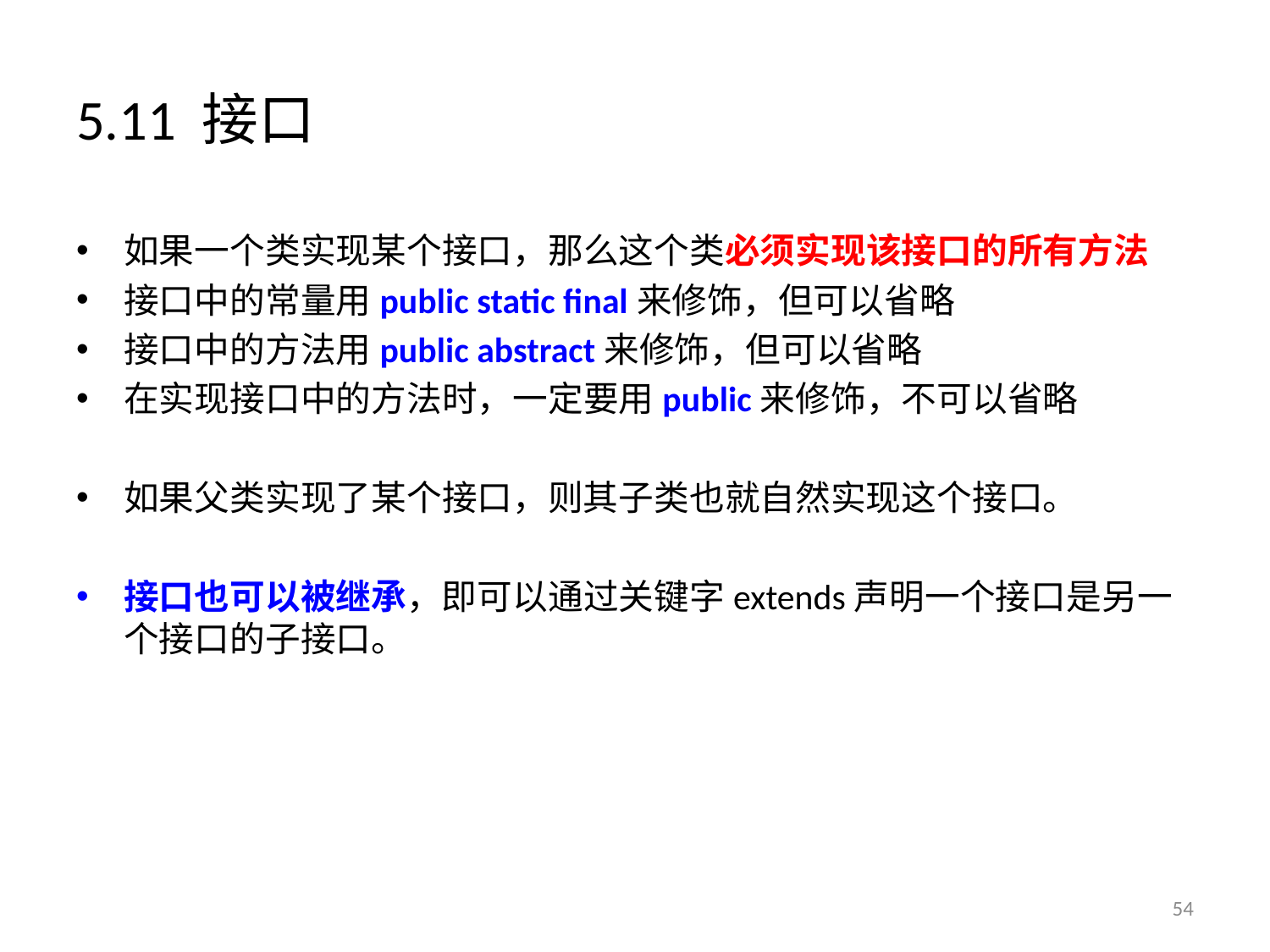

# 5.11 接口
如果一个类实现某个接口，那么这个类必须实现该接口的所有方法
接口中的常量用public static final来修饰，但可以省略
接口中的方法用public abstract来修饰，但可以省略
在实现接口中的方法时，一定要用public来修饰，不可以省略

如果父类实现了某个接口，则其子类也就自然实现这个接口。

接口也可以被继承，即可以通过关键字extends声明一个接口是另一个接口的子接口。
54